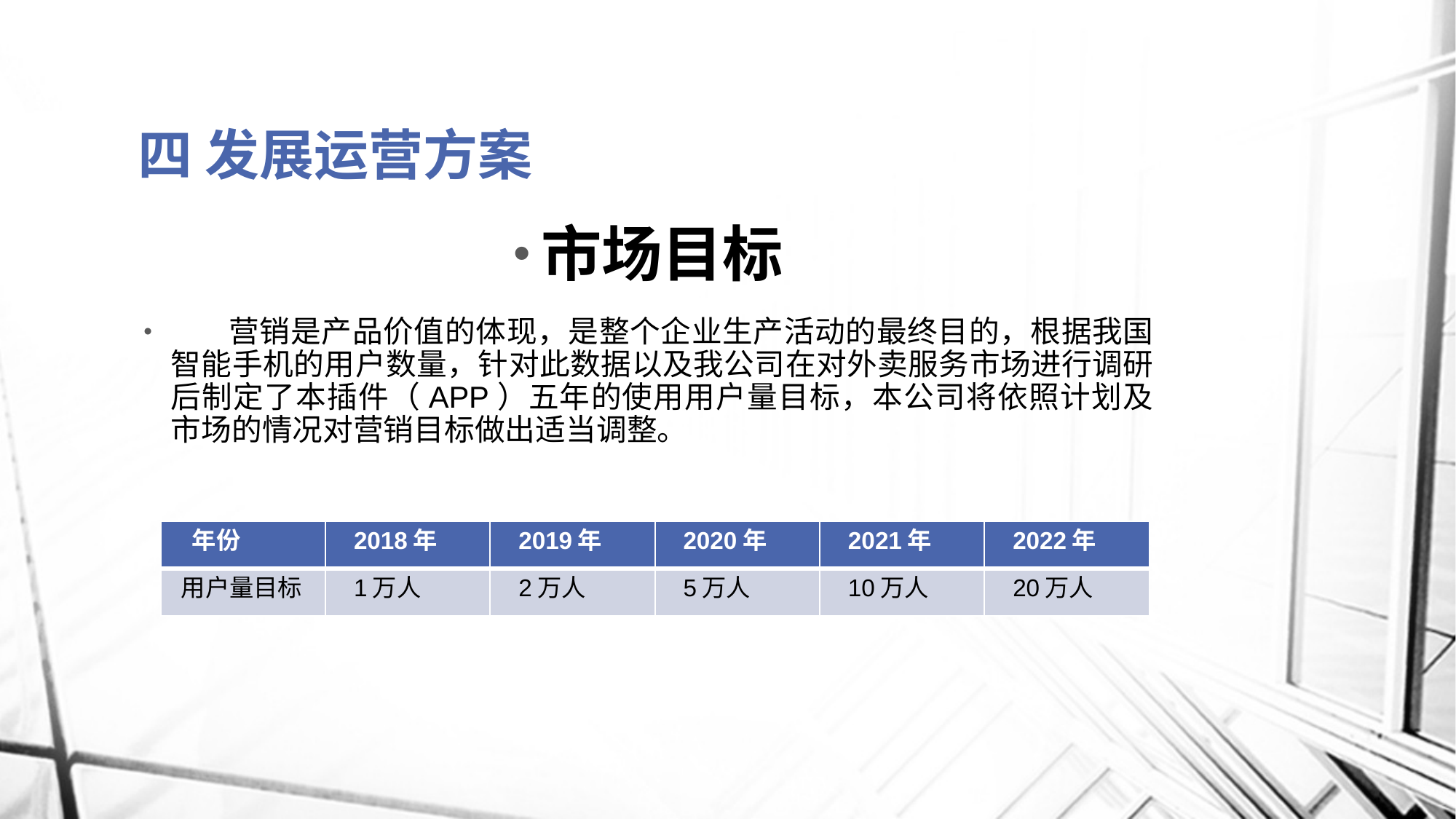

# 四 发展运营方案
市场目标
       营销是产品价值的体现，是整个企业生产活动的最终目的，根据我国智能手机的用户数量，针对此数据以及我公司在对外卖服务市场进行调研后制定了本插件（APP）五年的使用用户量目标，本公司将依照计划及市场的情况对营销目标做出适当调整。

| 年份 | 2018年 | 2019年 | 2020年 | 2021年 | 2022年 |
| --- | --- | --- | --- | --- | --- |
| 用户量目标 | 1万人 | 2万人 | 5万人 | 10万人 | 20万人 |